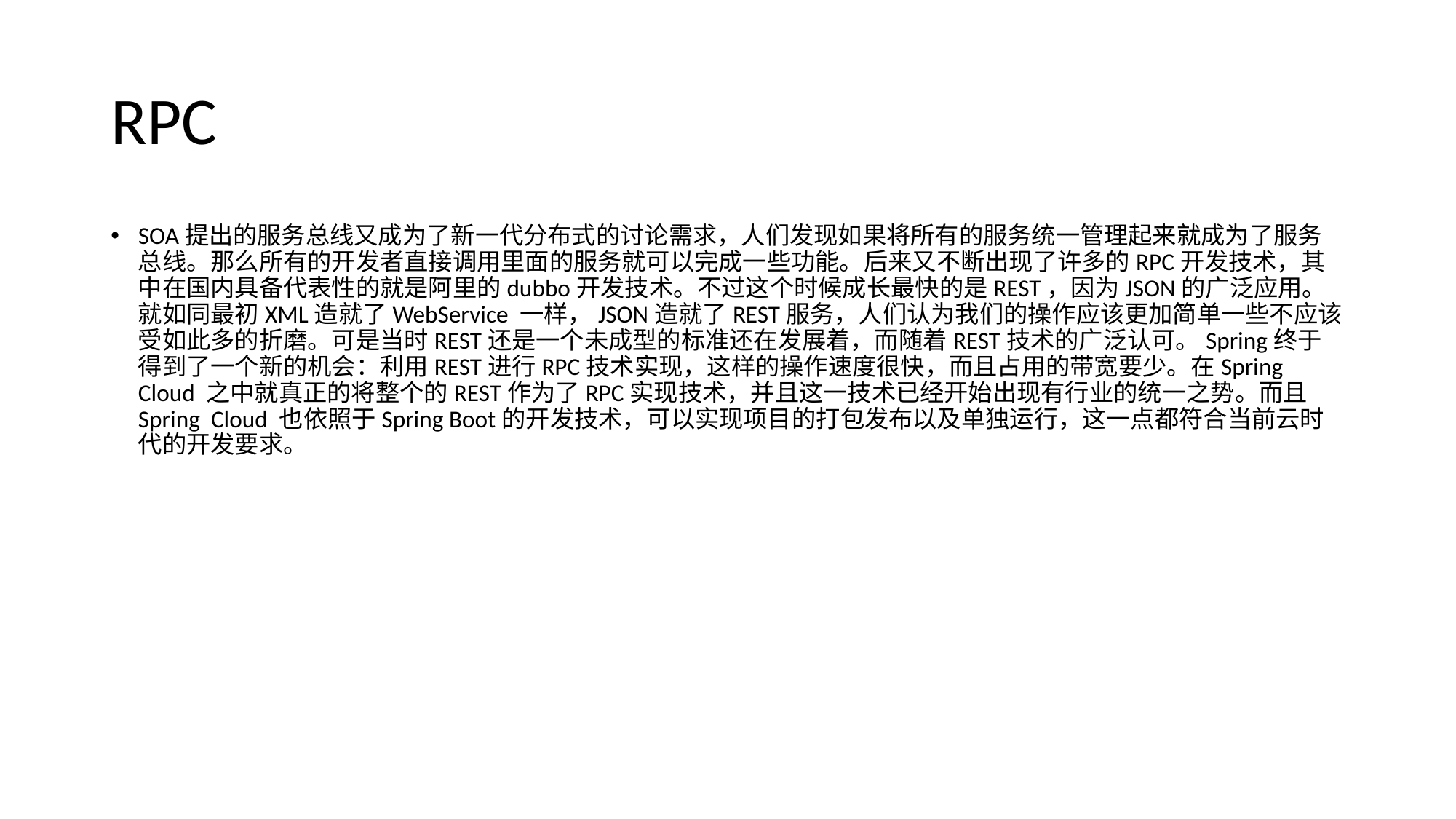

# RPC
SOA提出的服务总线又成为了新一代分布式的讨论需求，人们发现如果将所有的服务统一管理起来就成为了服务总线。那么所有的开发者直接调用里面的服务就可以完成一些功能。后来又不断出现了许多的RPC开发技术，其中在国内具备代表性的就是阿里的dubbo开发技术。不过这个时候成长最快的是REST，因为JSON的广泛应用。就如同最初XML造就了WebService 一样，JSON造就了REST服务，人们认为我们的操作应该更加简单一些不应该受如此多的折磨。可是当时REST还是一个未成型的标准还在发展着，而随着REST技术的广泛认可。Spring终于得到了一个新的机会：利用REST进行RPC技术实现，这样的操作速度很快，而且占用的带宽要少。在Spring Cloud 之中就真正的将整个的REST作为了RPC实现技术，并且这一技术已经开始出现有行业的统一之势。而且Spring  Cloud 也依照于Spring Boot的开发技术，可以实现项目的打包发布以及单独运行，这一点都符合当前云时代的开发要求。